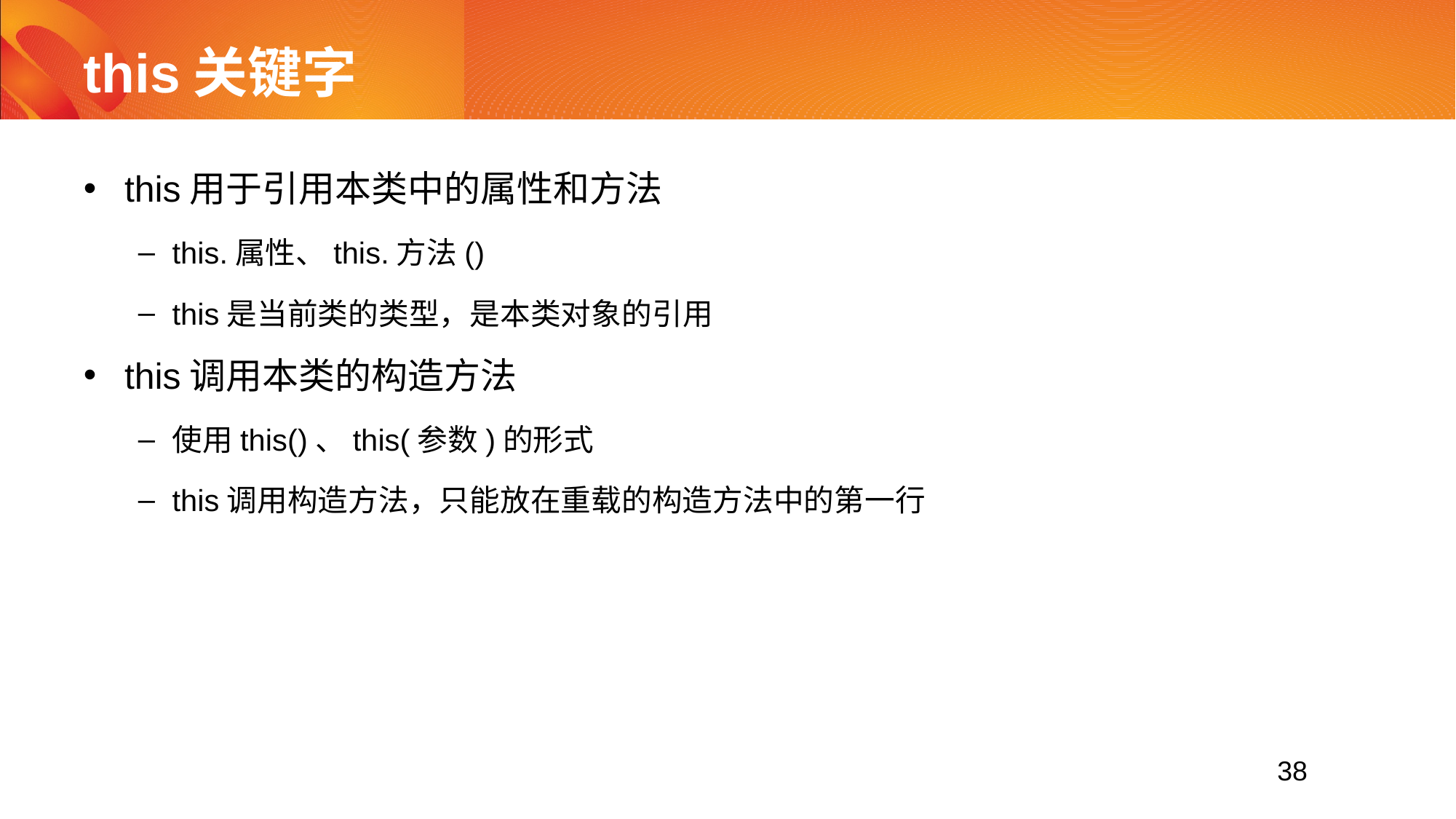

# this关键字
this用于引用本类中的属性和方法
this.属性、this.方法()
this是当前类的类型，是本类对象的引用
this调用本类的构造方法
使用this()、this(参数)的形式
this调用构造方法，只能放在重载的构造方法中的第一行